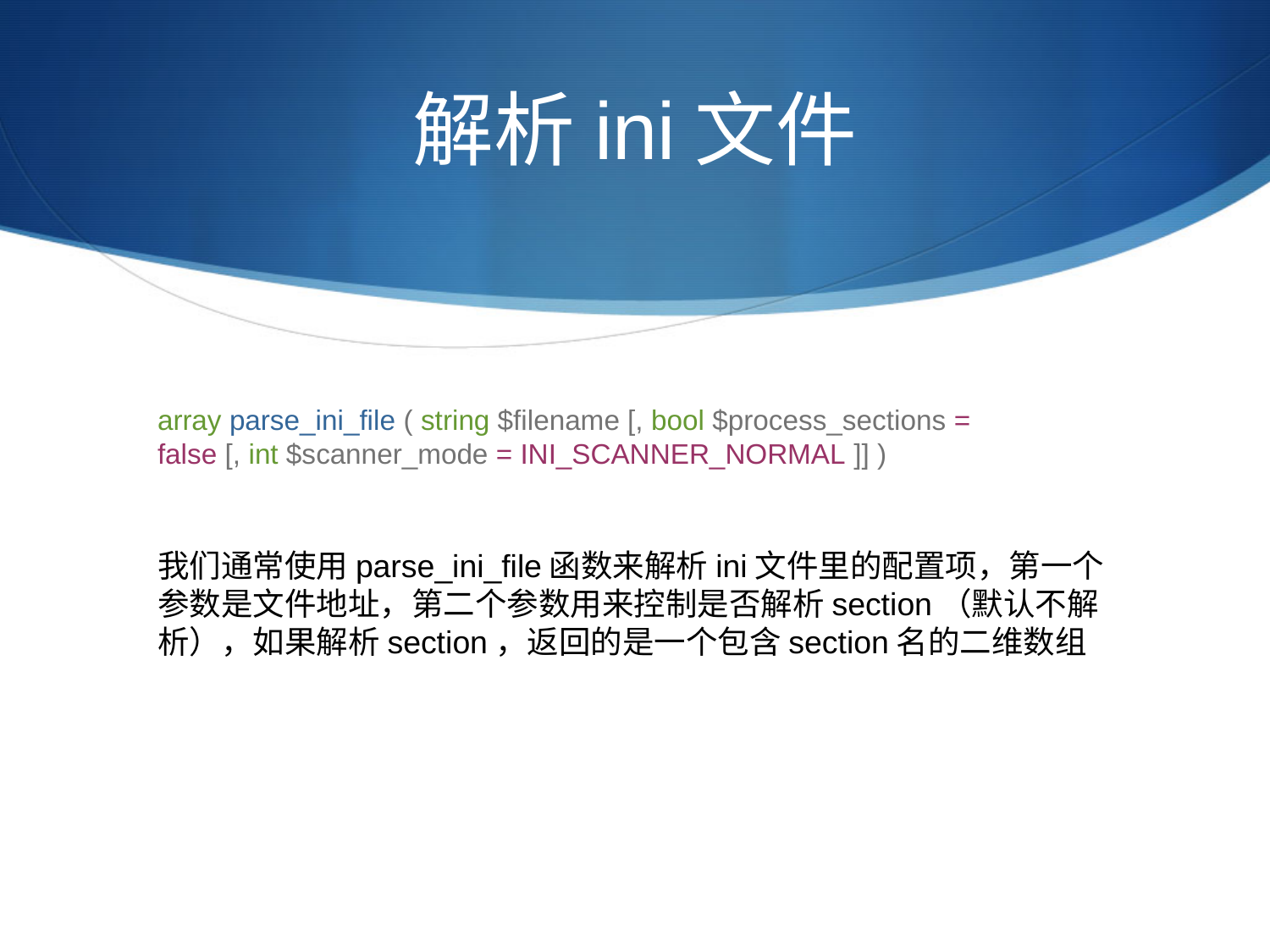

# 解析ini文件
array parse_ini_file ( string $filename [, bool $process_sections = false [, int $scanner_mode = INI_SCANNER_NORMAL ]] )
我们通常使用parse_ini_file函数来解析ini文件里的配置项，第一个参数是文件地址，第二个参数用来控制是否解析section（默认不解析），如果解析section，返回的是一个包含section名的二维数组